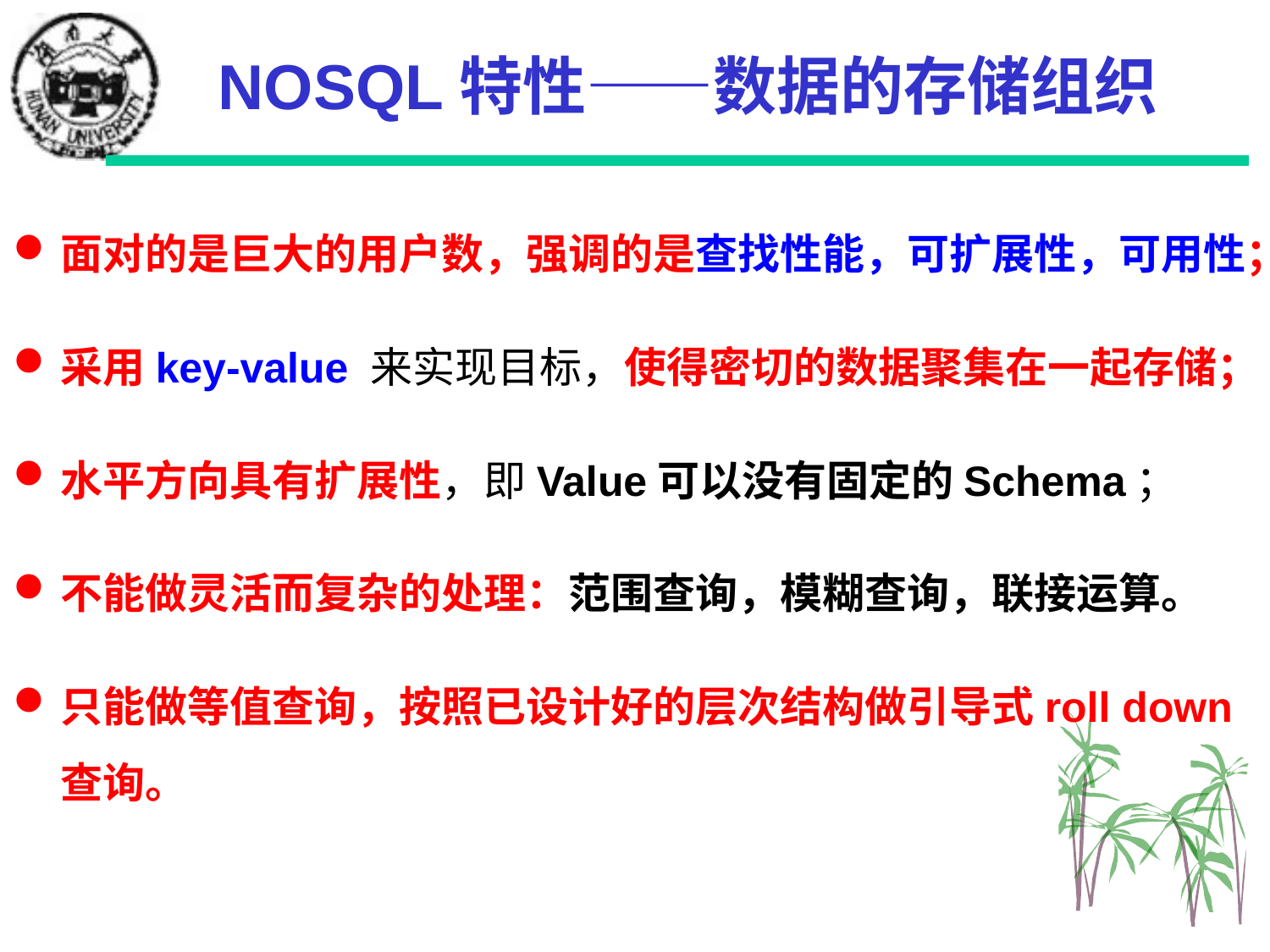

# NOSQL特性——数据的存储组织
面对的是巨大的用户数，强调的是查找性能，可扩展性，可用性；
采用key-value 来实现目标，使得密切的数据聚集在一起存储；
水平方向具有扩展性，即Value可以没有固定的Schema；
不能做灵活而复杂的处理：范围查询，模糊查询，联接运算。
只能做等值查询，按照已设计好的层次结构做引导式roll down 查询。